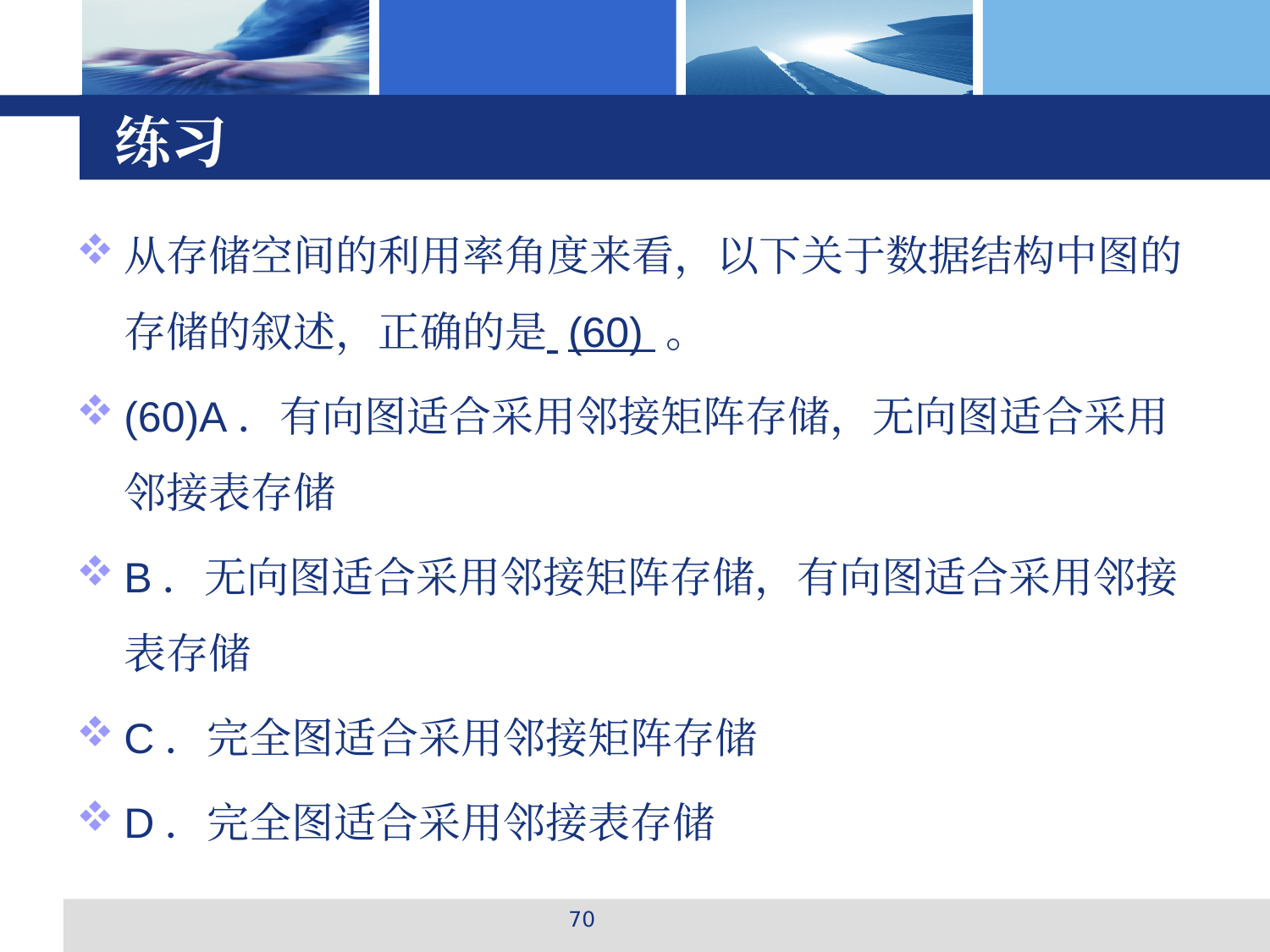

# 练习
从存储空间的利用率角度来看，以下关于数据结构中图的存储的叙述，正确的是 (60) 。
(60)A．有向图适合采用邻接矩阵存储，无向图适合采用邻接表存储
B．无向图适合采用邻接矩阵存储，有向图适合采用邻接表存储
C．完全图适合采用邻接矩阵存储
D．完全图适合采用邻接表存储

70